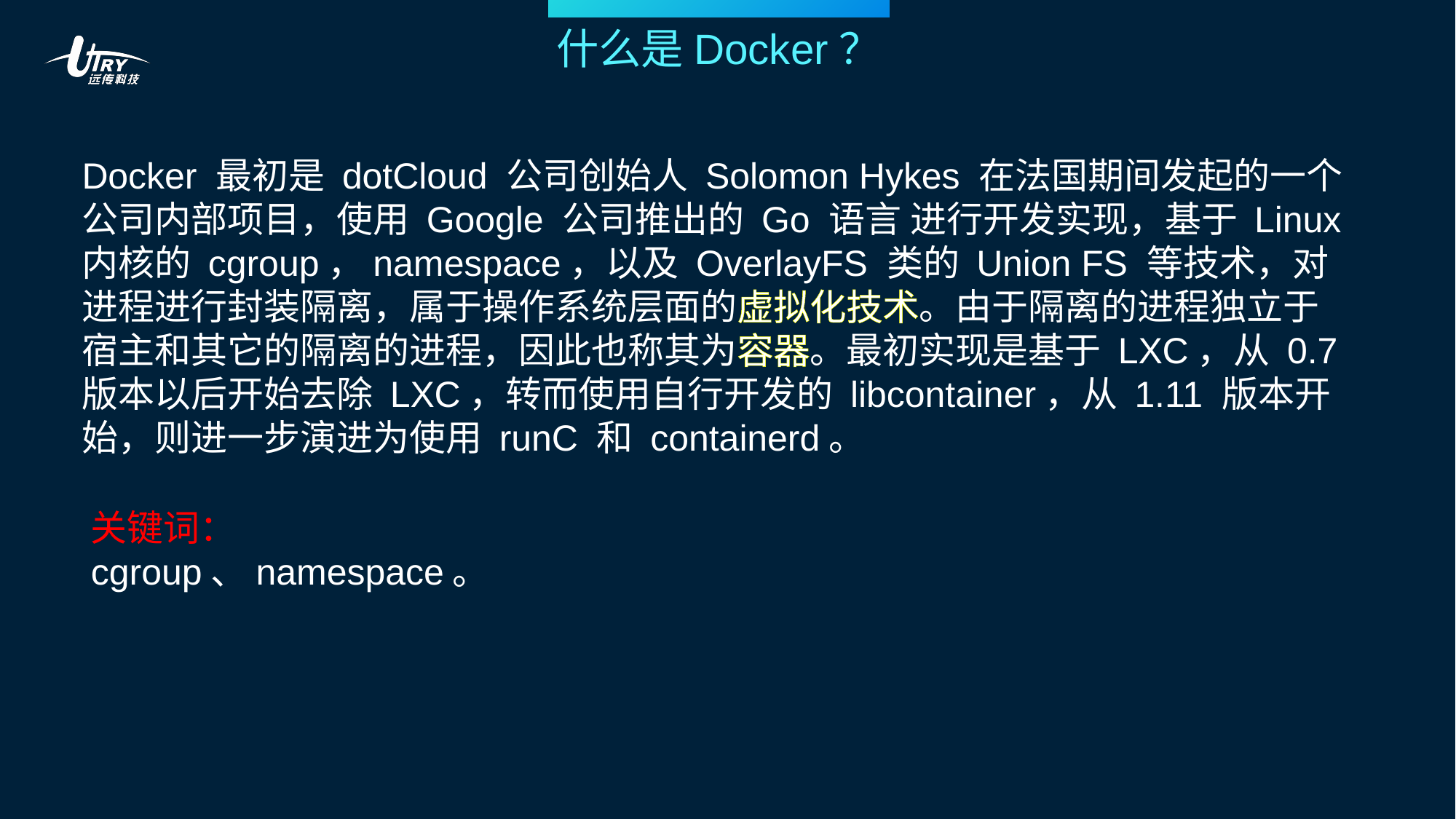

什么是Docker？
Docker 最初是 dotCloud 公司创始人 Solomon Hykes 在法国期间发起的一个公司内部项目，使用 Google 公司推出的 Go 语言 进行开发实现，基于 Linux 内核的 cgroup，namespace，以及 OverlayFS 类的 Union FS 等技术，对进程进行封装隔离，属于操作系统层面的虚拟化技术。由于隔离的进程独立于宿主和其它的隔离的进程，因此也称其为容器。最初实现是基于 LXC，从 0.7 版本以后开始去除 LXC，转而使用自行开发的 libcontainer，从 1.11 版本开始，则进一步演进为使用 runC 和 containerd。
关键词：
cgroup、namespace。